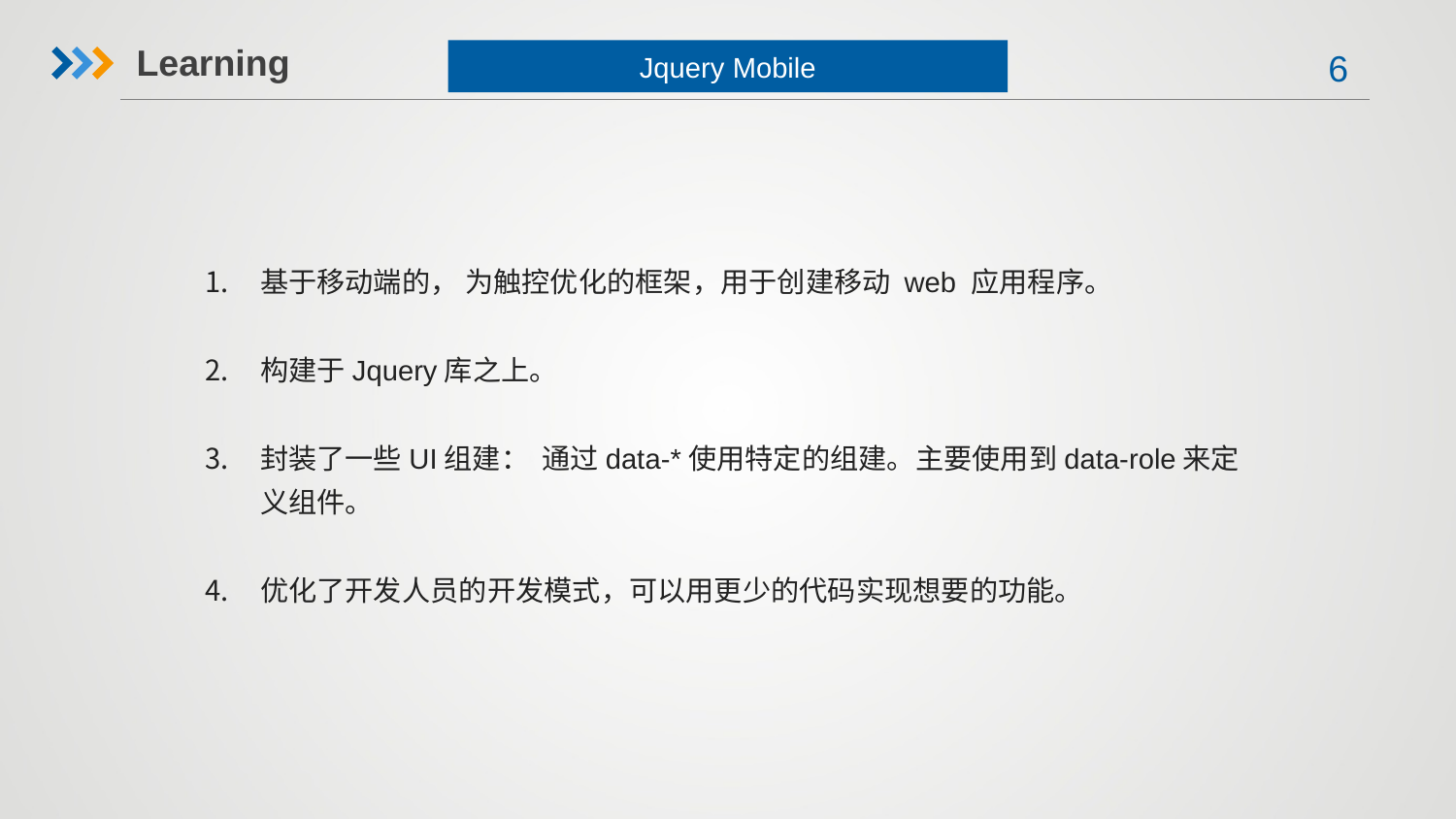

Learning
Jquery Mobile
基于移动端的， 为触控优化的框架，用于创建移动 web 应用程序。

构建于Jquery库之上。

封装了一些UI组建：  通过data-*使用特定的组建。主要使用到data-role来定义组件。

优化了开发人员的开发模式，可以用更少的代码实现想要的功能。